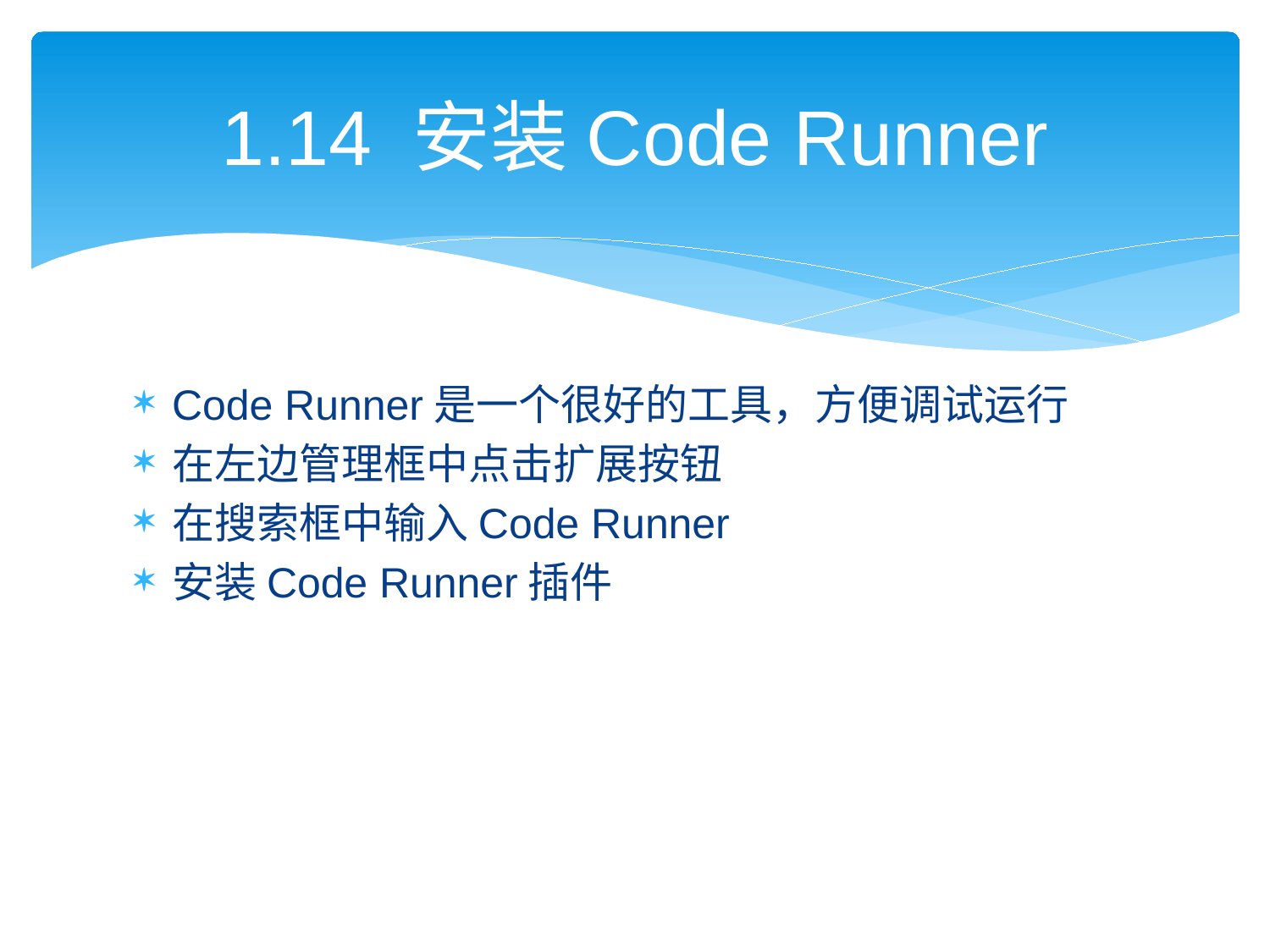

# 1.14 安装Code Runner
Code Runner是一个很好的工具，方便调试运行
在左边管理框中点击扩展按钮
在搜索框中输入Code Runner
安装Code Runner插件